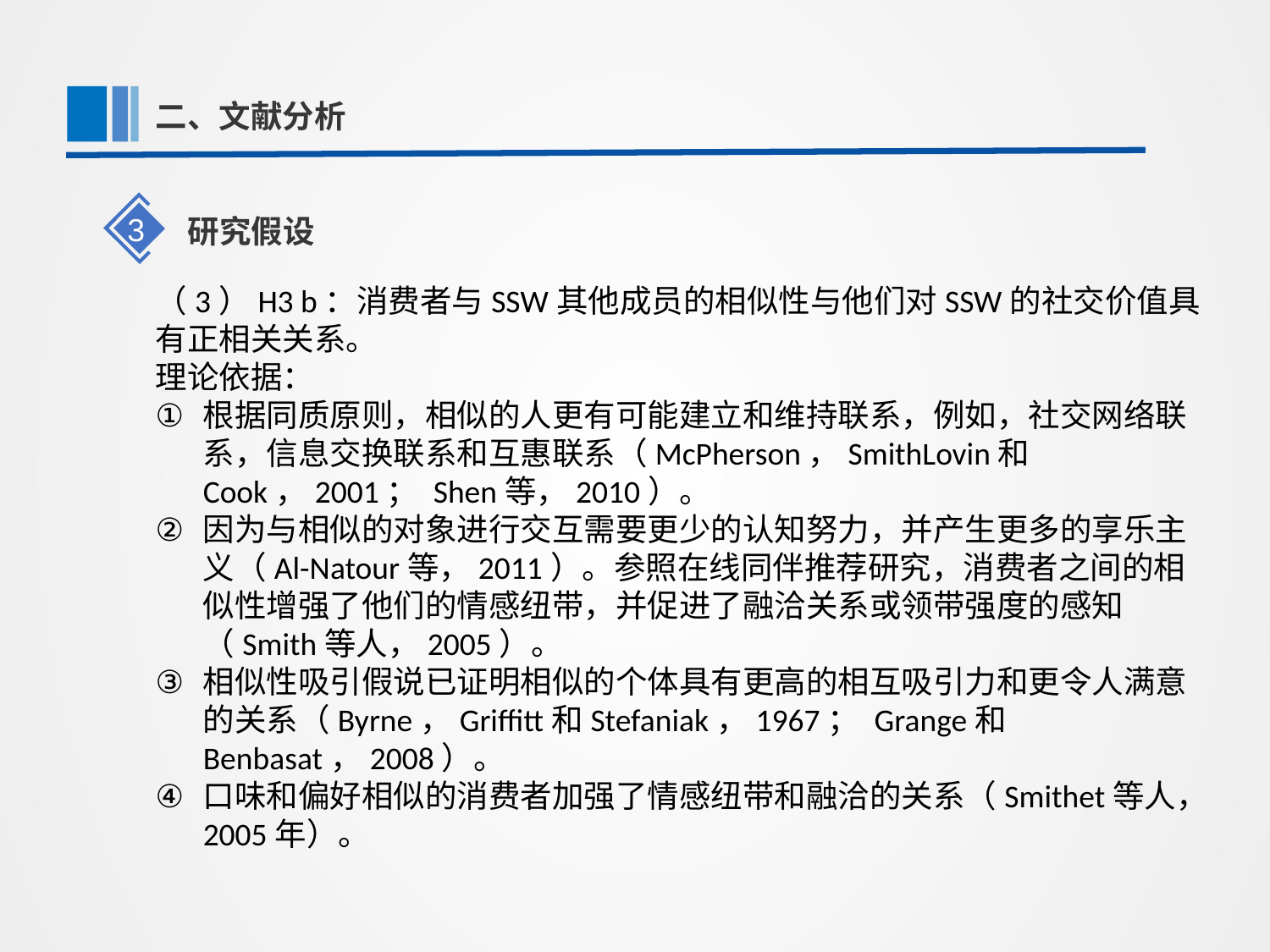

第一部分

二、文献分析

3
研究假设
（3）H3 b：消费者与SSW其他成员的相似性与他们对SSW的社交价值具有正相关关系。
理论依据：
根据同质原则，相似的人更有可能建立和维持联系，例如，社交网络联系，信息交换联系和互惠联系（McPherson，SmithLovin和Cook，2001； Shen等，2010）。
因为与相似的对象进行交互需要更少的认知努力，并产生更多的享乐主义（Al-Natour等，2011）。参照在线同伴推荐研究，消费者之间的相似性增强了他们的情感纽带，并促进了融洽关系或领带强度的感知（Smith等人，2005）。
相似性吸引假说已证明相似的个体具有更高的相互吸引力和更令人满意的关系（Byrne，Griffitt和Stefaniak，1967； Grange和Benbasat，2008）。
口味和偏好相似的消费者加强了情感纽带和融洽的关系（Smithet等人，2005年）。